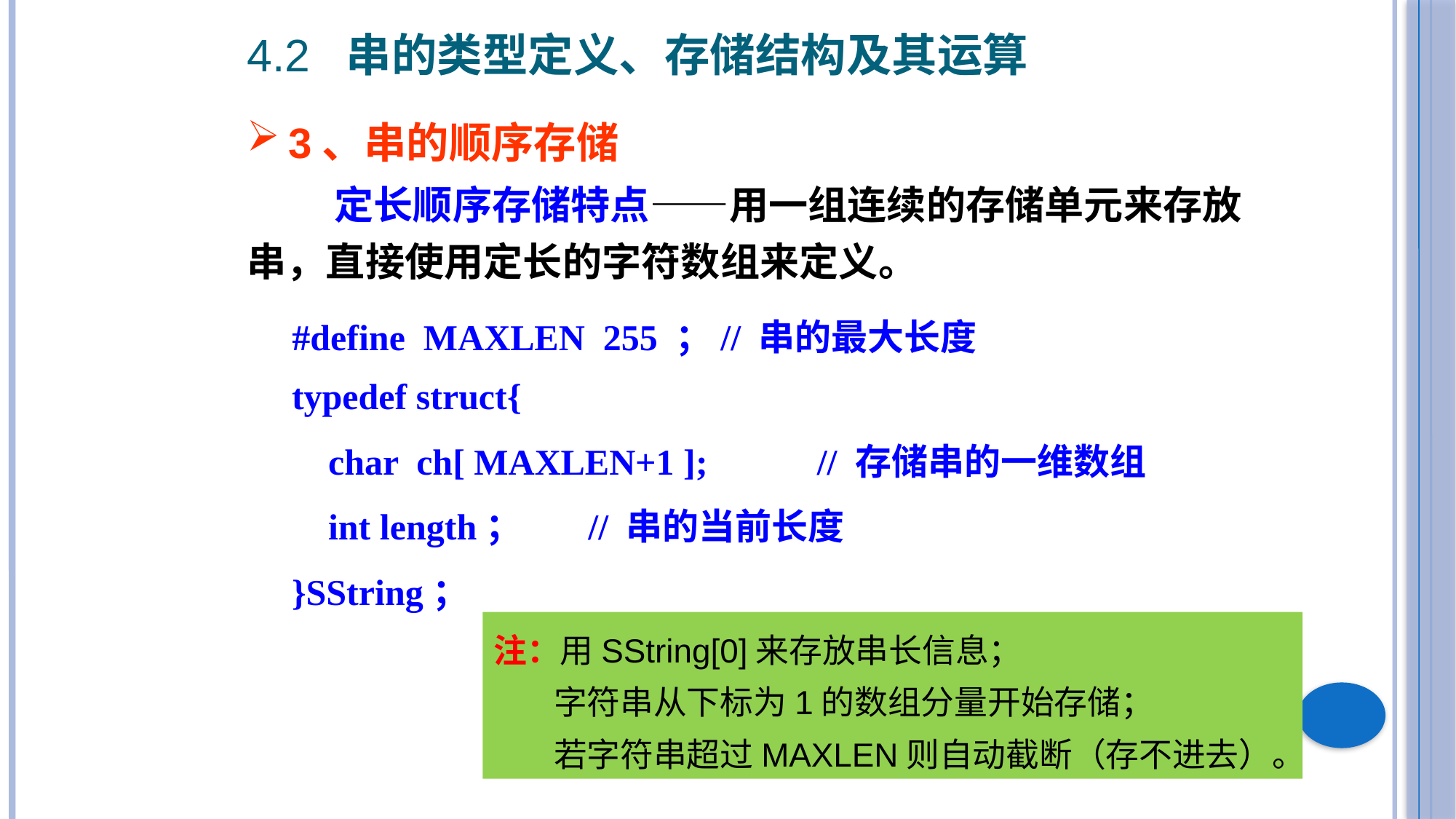

4.2  串的类型定义、存储结构及其运算
3、串的顺序存储
        定长顺序存储特点——用一组连续的存储单元来存放串，直接使用定长的字符数组来定义。

#define  MAXLEN  255 ；// 串的最大长度
typedef struct{
    char  ch[ MAXLEN+1 ];            // 存储串的一维数组
    int length；       // 串的当前长度
}SString；
注：用SString[0]来存放串长信息；
       字符串从下标为1的数组分量开始存储；
       若字符串超过MAXLEN则自动截断（存不进去）。